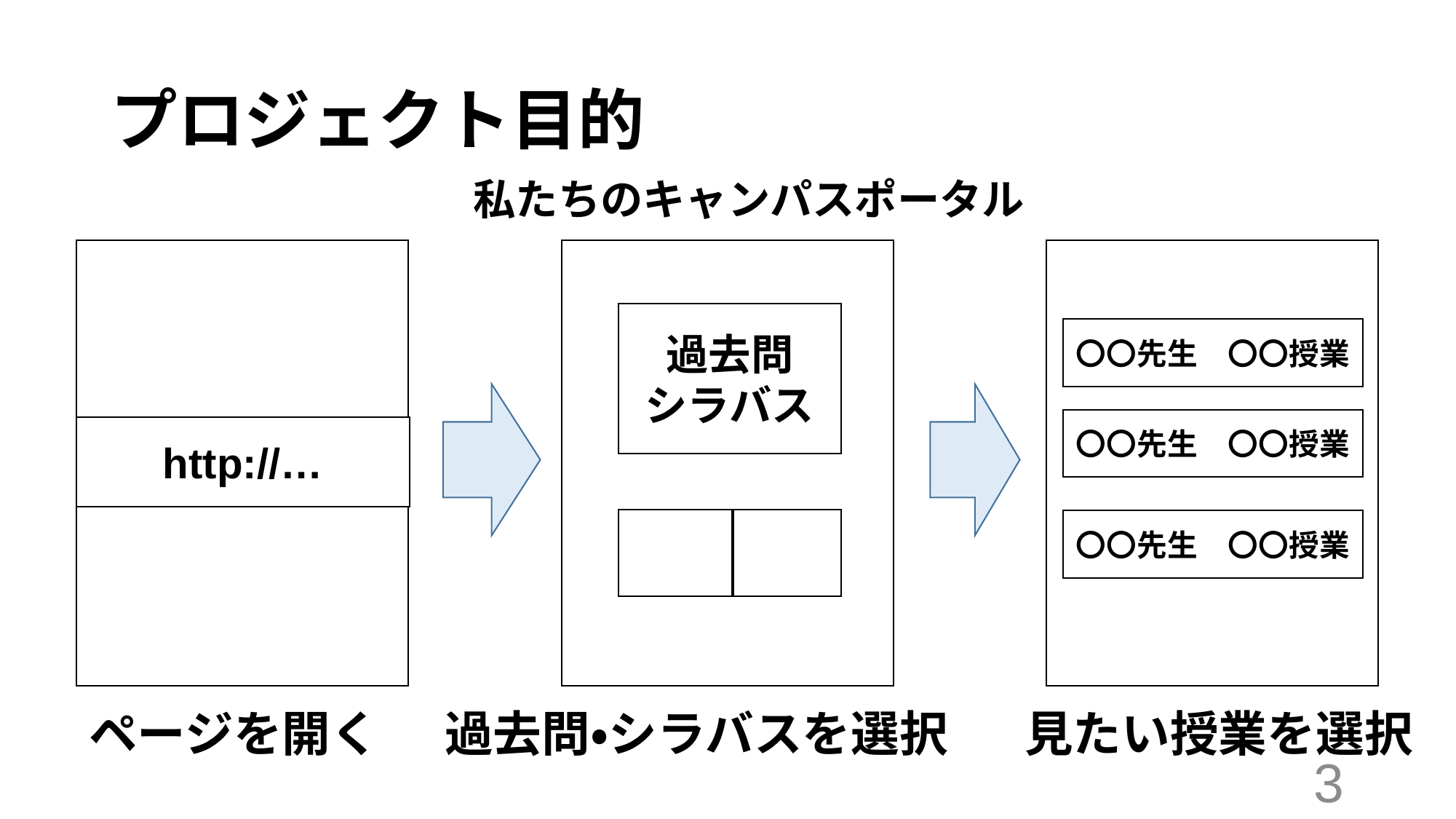

# プロジェクト目的
私たちのキャンパスポータル

過去問
シラバス
〇〇先生　〇〇授業

〇〇先生　〇〇授業
http://…

〇〇先生　〇〇授業
見たい授業を選択
ページを開く
過去問・シラバスを選択
3